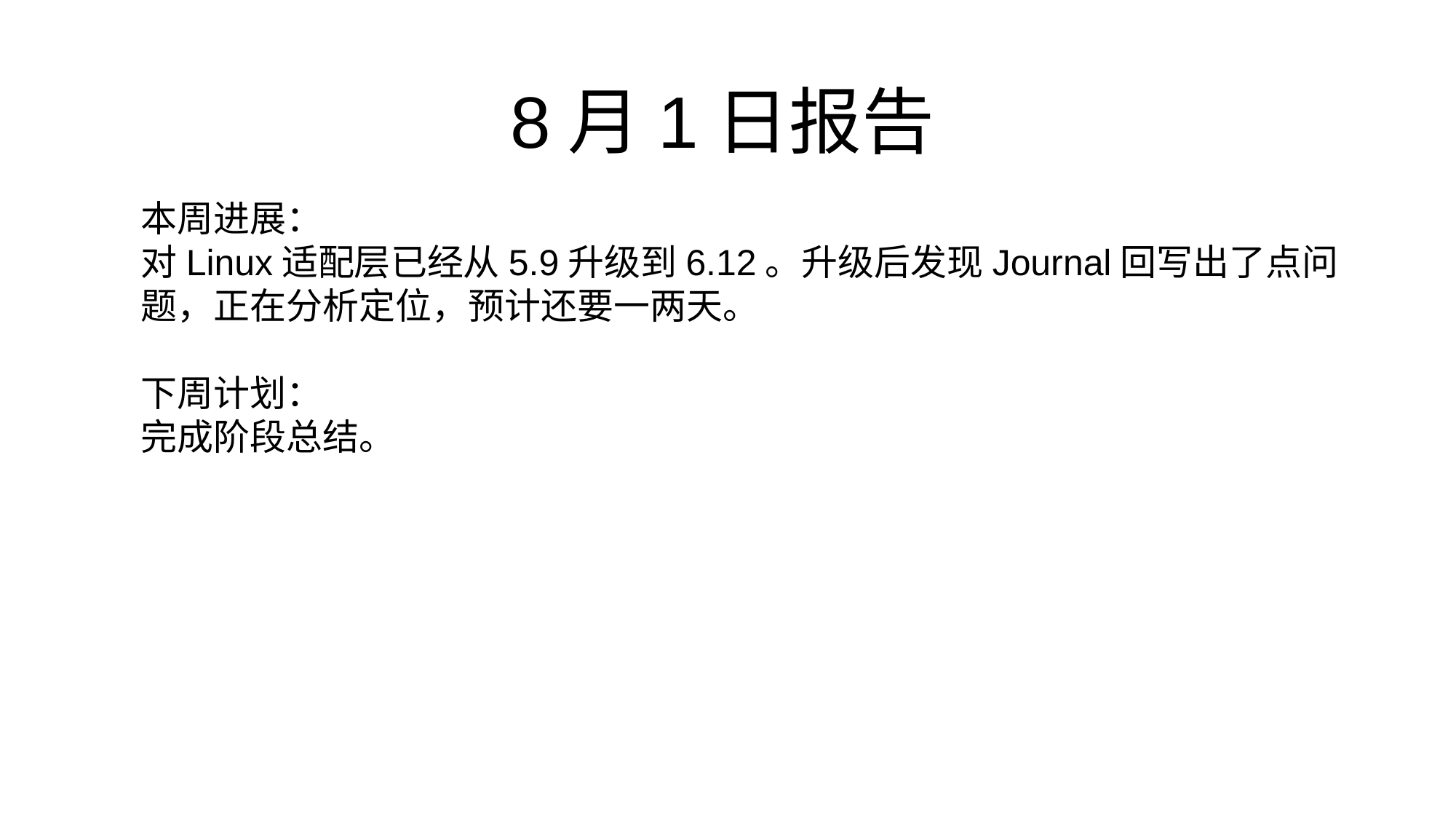

8月1日报告
本周进展：
对Linux适配层已经从5.9升级到6.12。升级后发现Journal回写出了点问题，正在分析定位，预计还要一两天。

下周计划：
完成阶段总结。